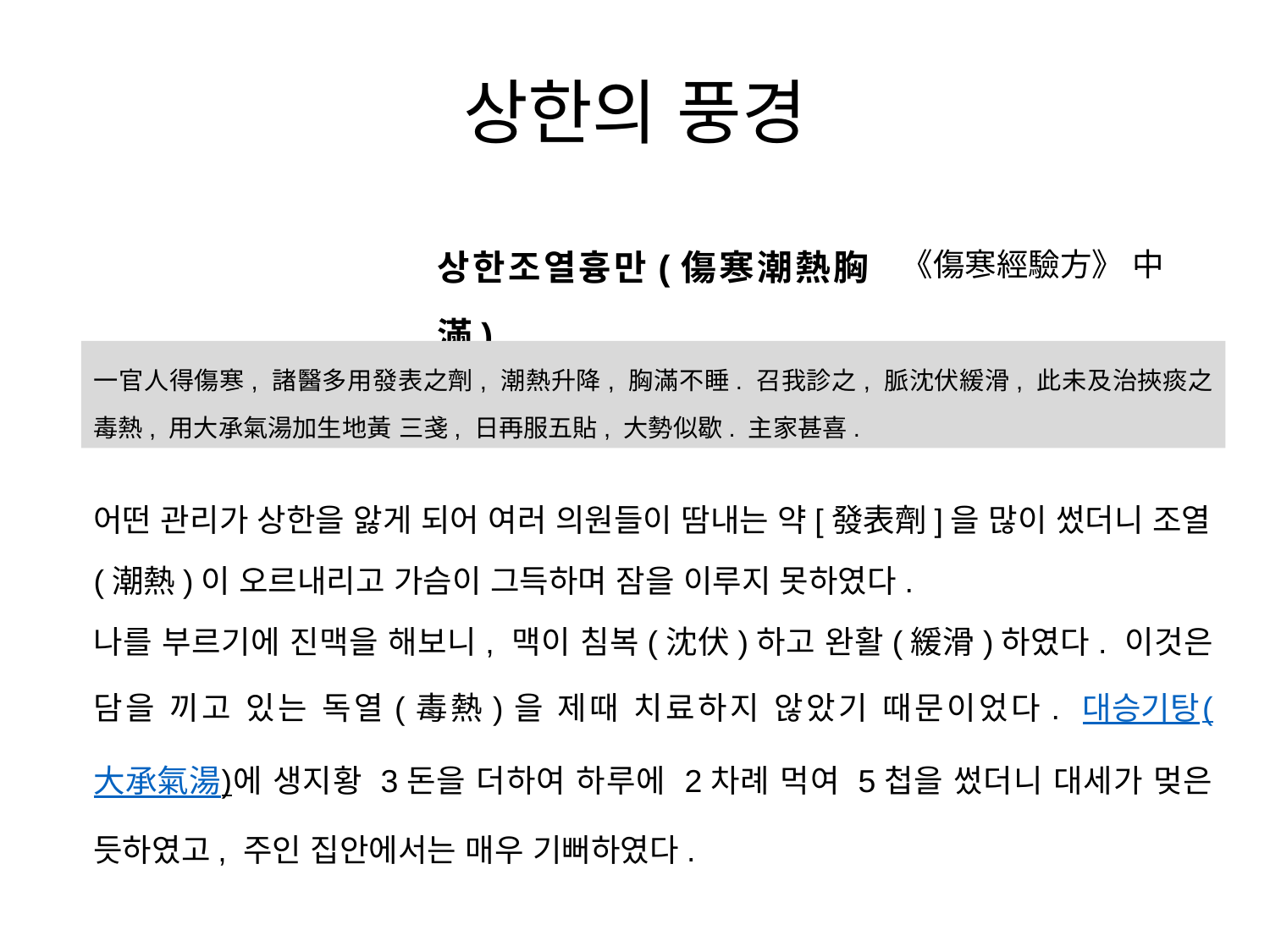

상한의 풍경
상한조열흉만(傷寒潮熱胸滿)
《傷寒經驗方》 中
一官人得傷寒, 諸醫多用發表之劑, 潮熱升降, 胸滿不睡. 召我診之, 脈沈伏緩滑, 此未及治挾痰之毒熱, 用大承氣湯加生地黃 三戔, 日再服五貼, 大勢似歇. 主家甚喜.
어떤 관리가 상한을 앓게 되어 여러 의원들이 땀내는 약[發表劑]을 많이 썼더니 조열(潮熱)이 오르내리고 가슴이 그득하며 잠을 이루지 못하였다.
나를 부르기에 진맥을 해보니, 맥이 침복(沈伏)하고 완활(緩滑)하였다. 이것은 담을 끼고 있는 독열(毒熱)을 제때 치료하지 않았기 때문이었다. 대승기탕(大承氣湯)에 생지황 3돈을 더하여 하루에 2차례 먹여 5첩을 썼더니 대세가 멎은 듯하였고, 주인 집안에서는 매우 기뻐하였다.